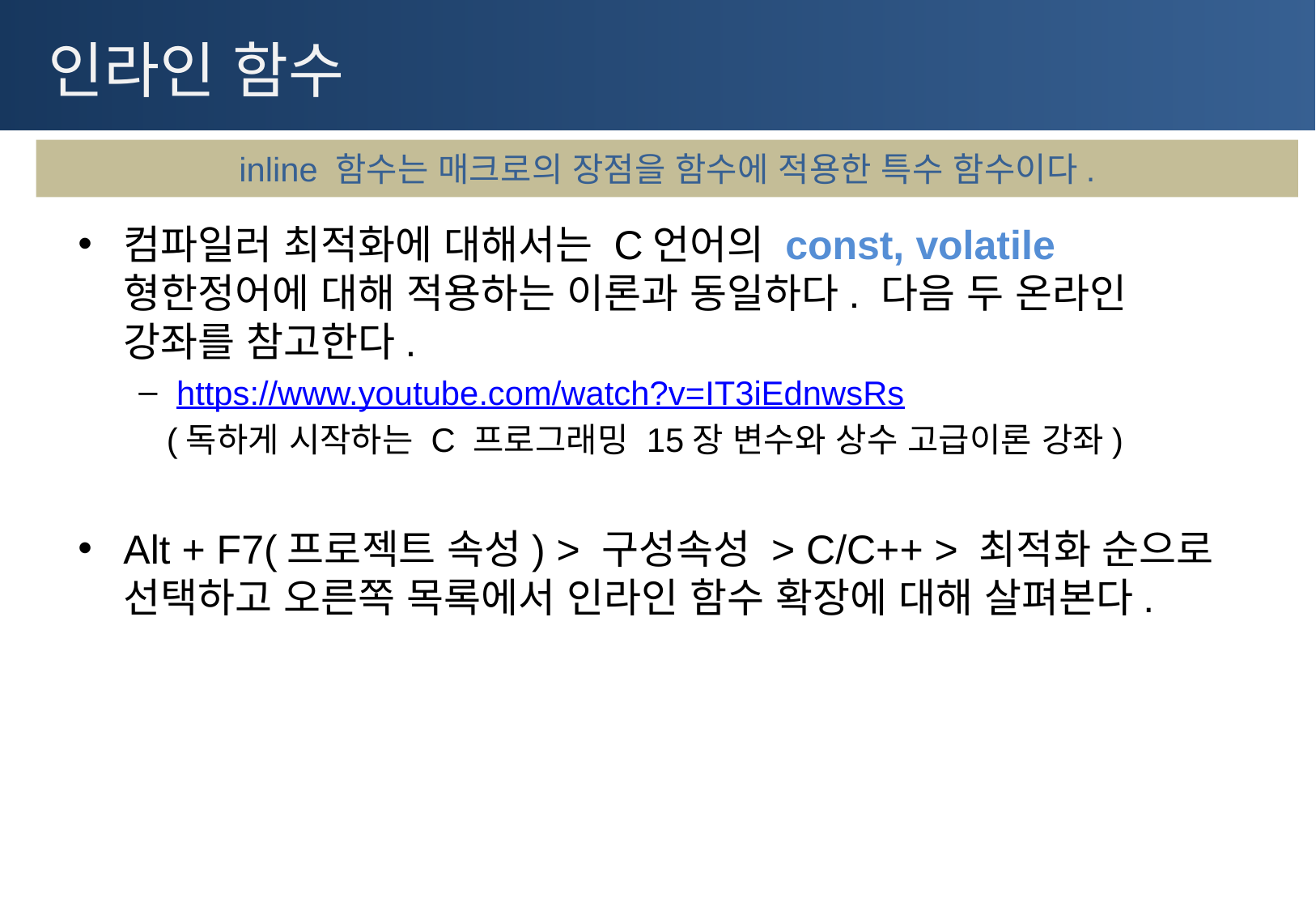

# 인라인 함수
inline 함수는 매크로의 장점을 함수에 적용한 특수 함수이다.
컴파일러 최적화에 대해서는 C언어의 const, volatile 형한정어에 대해 적용하는 이론과 동일하다. 다음 두 온라인 강좌를 참고한다.
https://www.youtube.com/watch?v=IT3iEdnwsRs
   (독하게 시작하는 C 프로그래밍 15장 변수와 상수 고급이론 강좌)

Alt + F7(프로젝트 속성) > 구성속성 > C/C++ > 최적화 순으로 선택하고 오른쪽 목록에서 인라인 함수 확장에 대해 살펴본다.